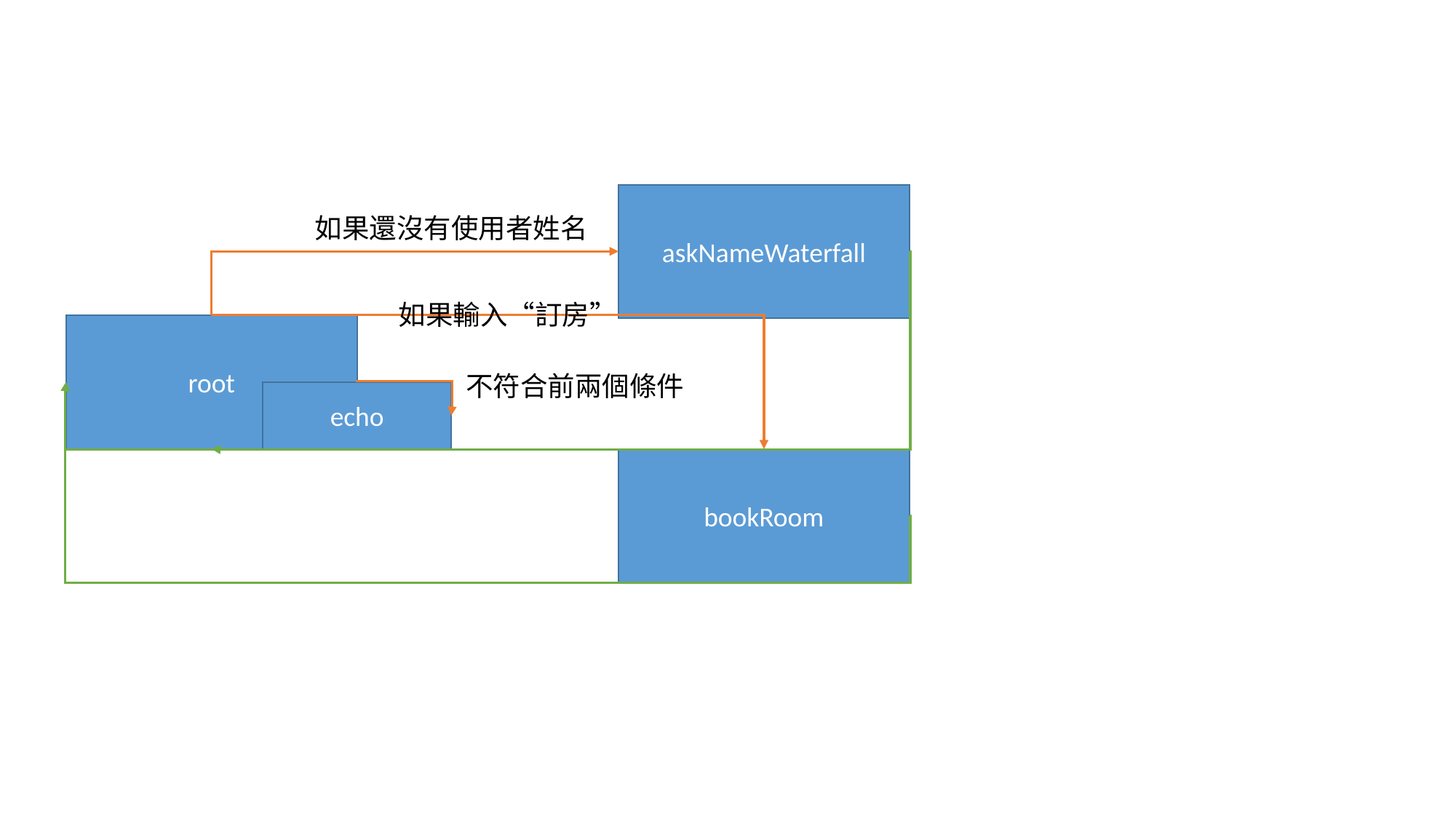

askNameWaterfall
如果還沒有使用者姓名
如果輸入“訂房”
root
不符合前兩個條件
echo
bookRoom